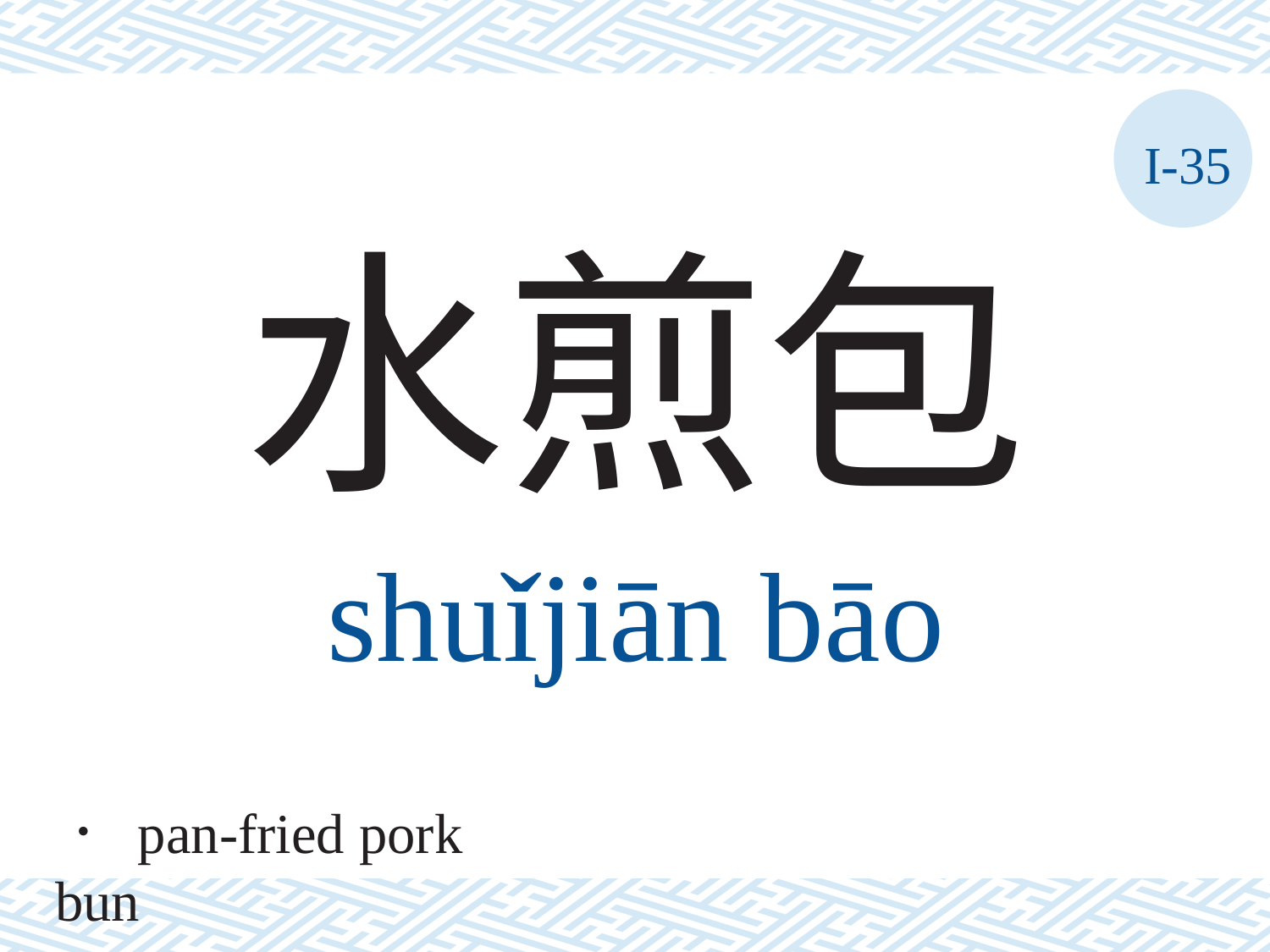

I-35
水煎包
shuǐjiān	bāo
． pan-fried pork bun